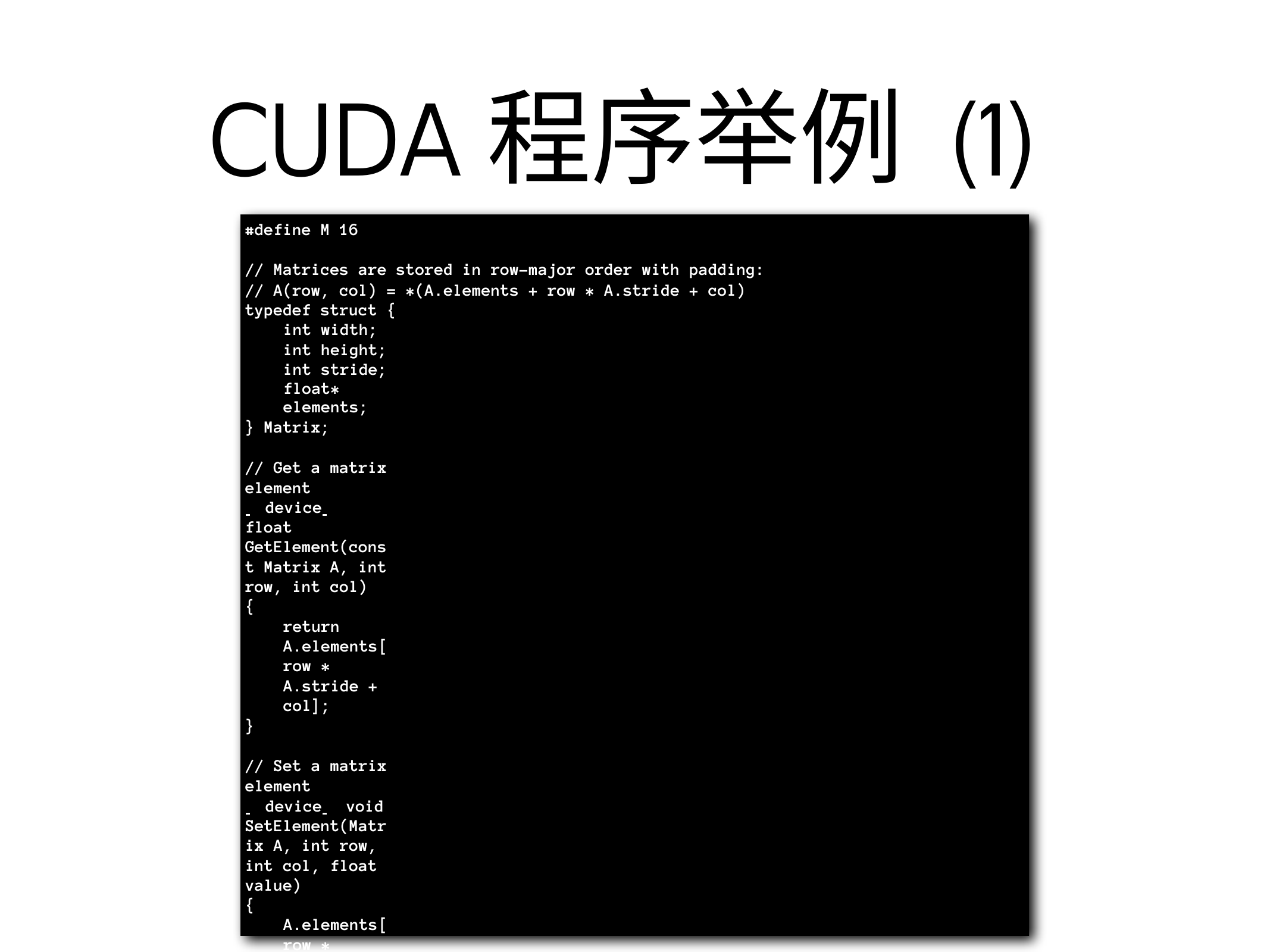

# CUDA程序举例 (1)

#define M 16

// Matrices are stored in row-major order with padding:
// A(row, col) = *(A.elements + row * A.stride + col) typedef struct {
int width; int height; int stride;
float* elements;
} Matrix;

// Get a matrix element
 	device 	 float GetElement(const Matrix A, int row, int col)
{
return A.elements[row * A.stride + col];
}

// Set a matrix element
 	device 	 void SetElement(Matrix A, int row, int col, float value)
{
A.elements[row * A.stride + col] = value;
}

// Get the MxM sub-matrix Asub of A that is
// located col sub-matrices to the right and row sub-matrices down
// from the upper-left corner of A
 	device 	 Matrix GetSubMatrix(Matrix A, int row, int col)
{
Matrix Asub;

Asub.width = M; Asub.height = M; Asub.stride = A.stride;
Asub.elements = &A.elements[A.stride * M * row + M * col]; return Asub;
}